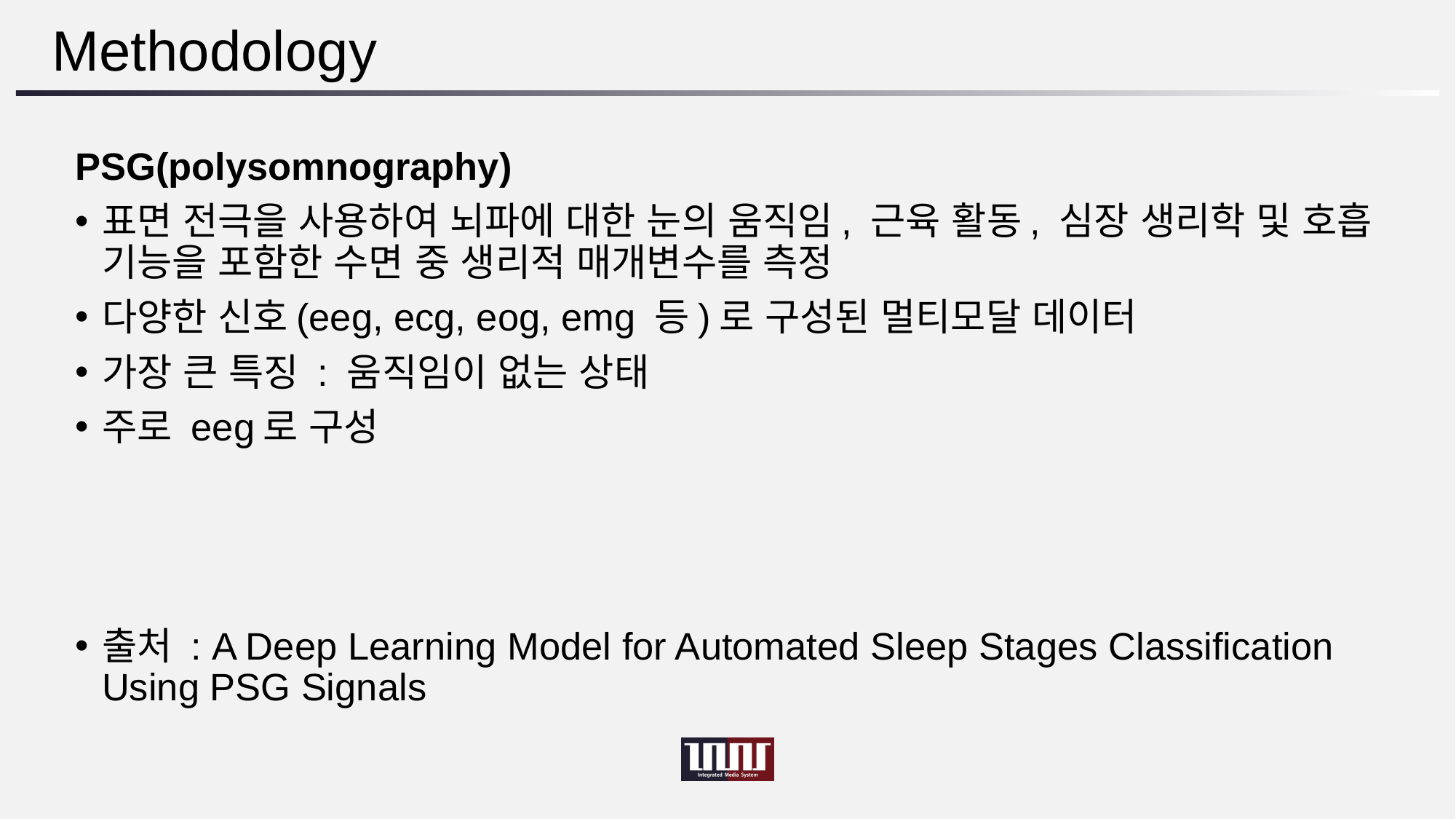

# Methodology
PSG(polysomnography)
표면 전극을 사용하여 뇌파에 대한 눈의 움직임, 근육 활동, 심장 생리학 및 호흡 기능을 포함한 수면 중 생리적 매개변수를 측정
다양한 신호(eeg, ecg, eog, emg 등)로 구성된 멀티모달 데이터
가장 큰 특징 : 움직임이 없는 상태
주로 eeg로 구성

출처 : A Deep Learning Model for Automated Sleep Stages Classification Using PSG Signals